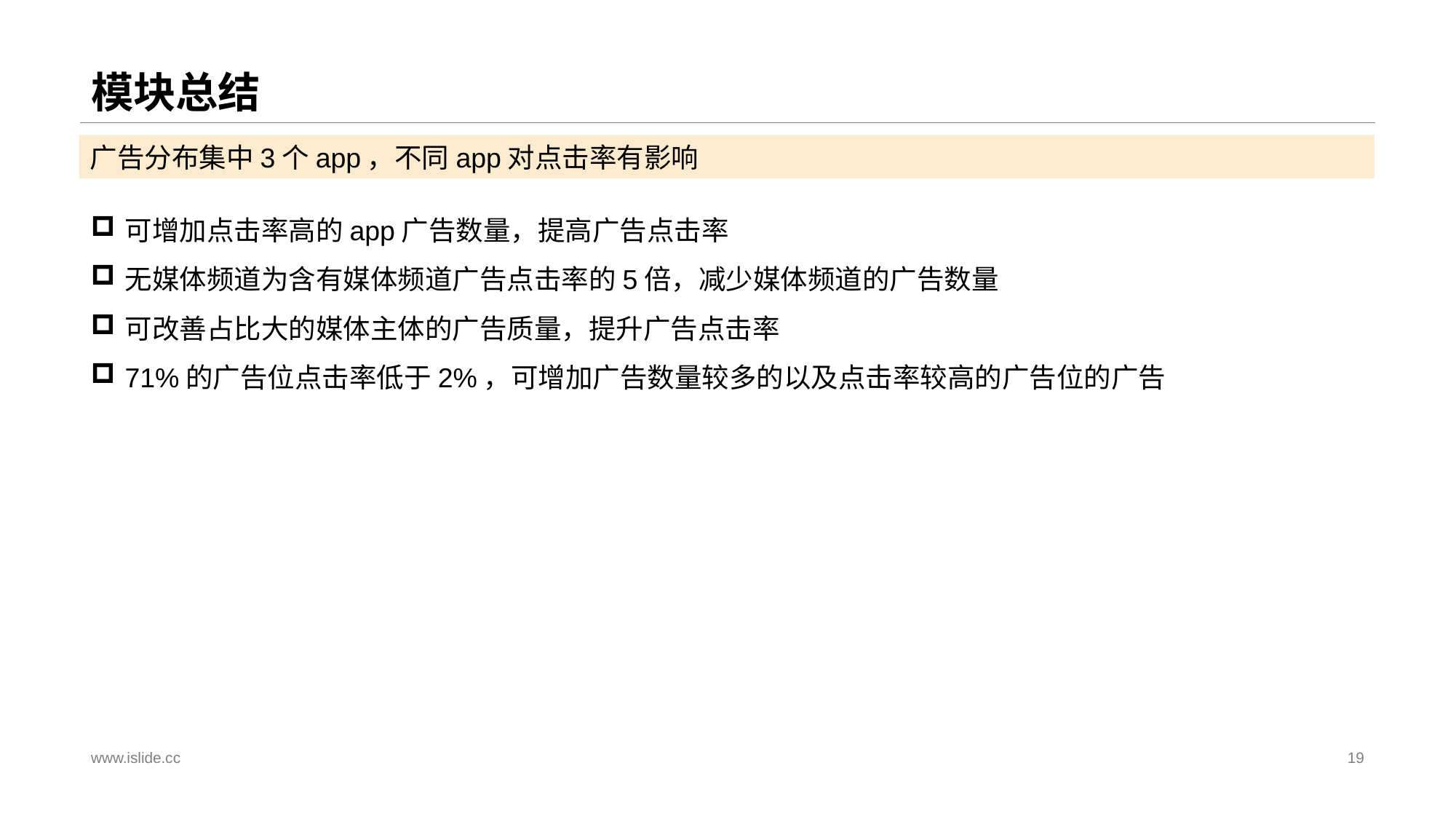

# 模块总结
广告分布集中3个app，不同app对点击率有影响
可增加点击率高的app广告数量，提高广告点击率
无媒体频道为含有媒体频道广告点击率的5倍，减少媒体频道的广告数量
可改善占比大的媒体主体的广告质量，提升广告点击率
71%的广告位点击率低于2%，可增加广告数量较多的以及点击率较高的广告位的广告

www.islide.cc
19